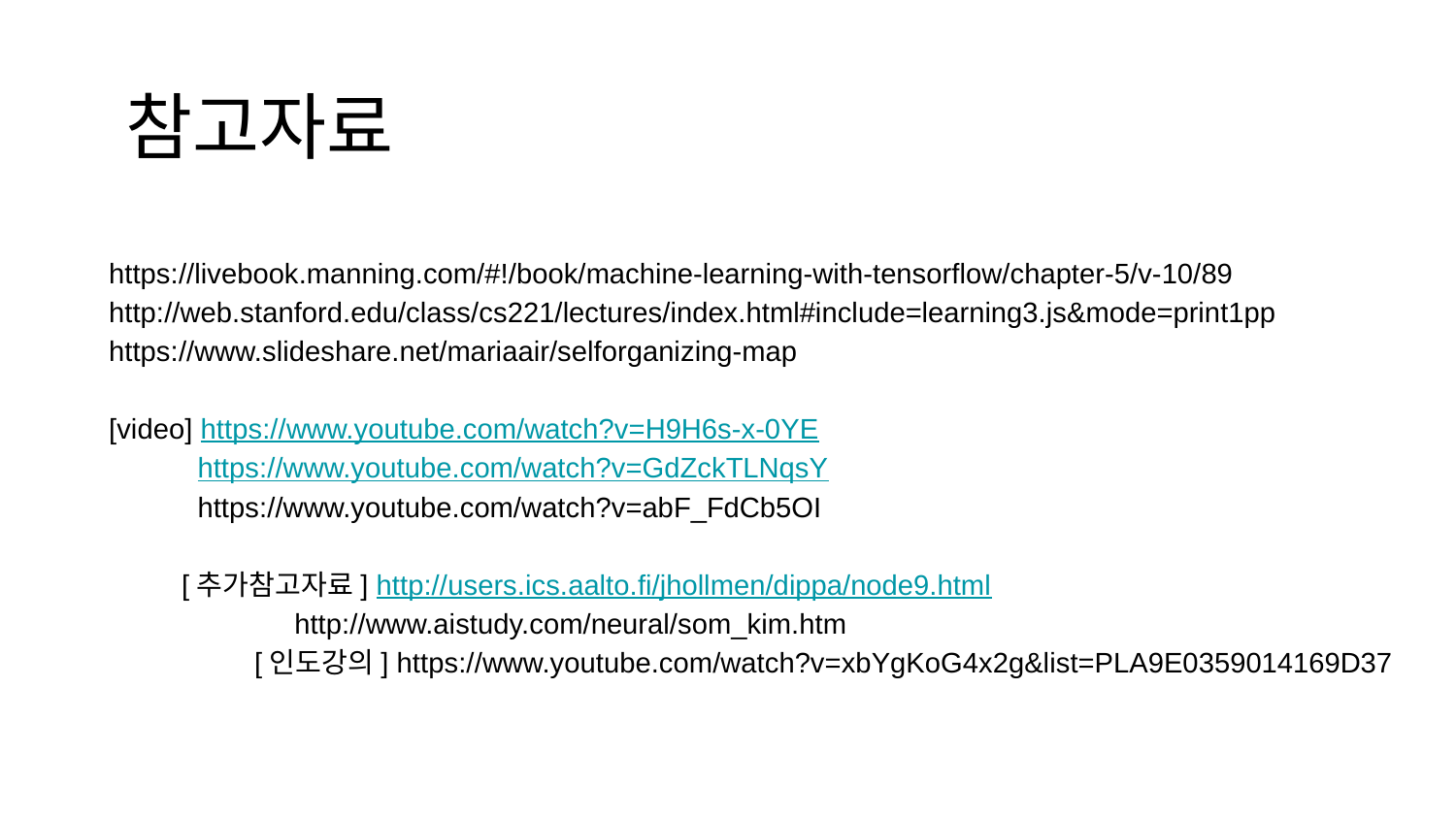

참고자료
https://livebook.manning.com/#!/book/machine-learning-with-tensorflow/chapter-5/v-10/89
http://web.stanford.edu/class/cs221/lectures/index.html#include=learning3.js&mode=print1pp
https://www.slideshare.net/mariaair/selforganizing-map

[video] https://www.youtube.com/watch?v=H9H6s-x-0YE
  https://www.youtube.com/watch?v=GdZckTLNqsY
  https://www.youtube.com/watch?v=abF_FdCb5OI

[추가참고자료] http://users.ics.aalto.fi/jhollmen/dippa/node9.html
     http://www.aistudy.com/neural/som_kim.htm
[인도강의] https://www.youtube.com/watch?v=xbYgKoG4x2g&list=PLA9E0359014169D37